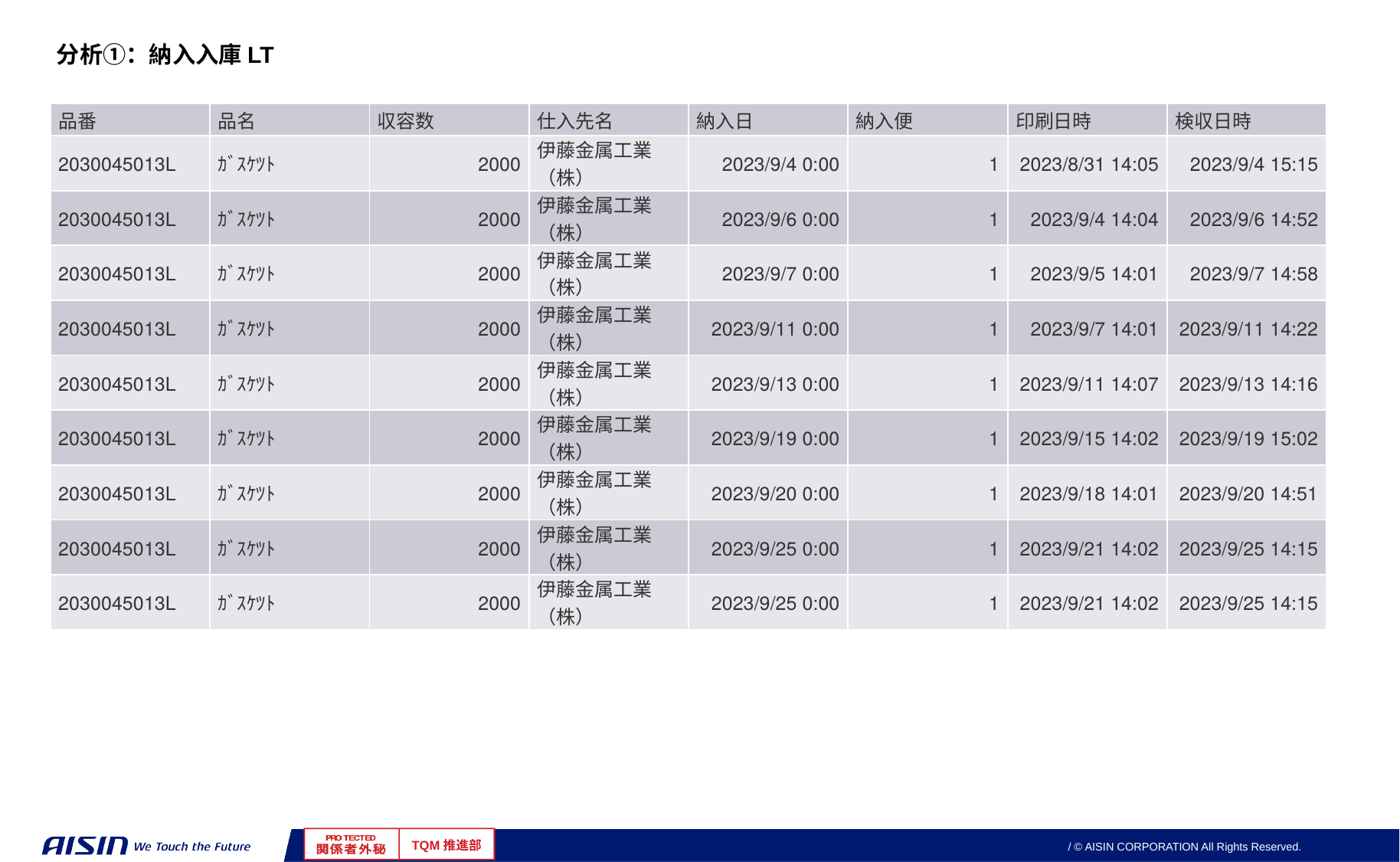

分析①：納入入庫LT

| 品番 | 品名 | 収容数 | 仕入先名 | 納入日 | 納入便 | 印刷日時 | 検収日時 |
| --- | --- | --- | --- | --- | --- | --- | --- |
| 2030045013L | ｶﾞｽｹﾂﾄ | 2000 | 伊藤金属工業（株） | 2023/9/4 0:00 | 1 | 2023/8/31 14:05 | 2023/9/4 15:15 |
| 2030045013L | ｶﾞｽｹﾂﾄ | 2000 | 伊藤金属工業（株） | 2023/9/6 0:00 | 1 | 2023/9/4 14:04 | 2023/9/6 14:52 |
| 2030045013L | ｶﾞｽｹﾂﾄ | 2000 | 伊藤金属工業（株） | 2023/9/7 0:00 | 1 | 2023/9/5 14:01 | 2023/9/7 14:58 |
| 2030045013L | ｶﾞｽｹﾂﾄ | 2000 | 伊藤金属工業（株） | 2023/9/11 0:00 | 1 | 2023/9/7 14:01 | 2023/9/11 14:22 |
| 2030045013L | ｶﾞｽｹﾂﾄ | 2000 | 伊藤金属工業（株） | 2023/9/13 0:00 | 1 | 2023/9/11 14:07 | 2023/9/13 14:16 |
| 2030045013L | ｶﾞｽｹﾂﾄ | 2000 | 伊藤金属工業（株） | 2023/9/19 0:00 | 1 | 2023/9/15 14:02 | 2023/9/19 15:02 |
| 2030045013L | ｶﾞｽｹﾂﾄ | 2000 | 伊藤金属工業（株） | 2023/9/20 0:00 | 1 | 2023/9/18 14:01 | 2023/9/20 14:51 |
| 2030045013L | ｶﾞｽｹﾂﾄ | 2000 | 伊藤金属工業（株） | 2023/9/25 0:00 | 1 | 2023/9/21 14:02 | 2023/9/25 14:15 |
| 2030045013L | ｶﾞｽｹﾂﾄ | 2000 | 伊藤金属工業（株） | 2023/9/25 0:00 | 1 | 2023/9/21 14:02 | 2023/9/25 14:15 |
4